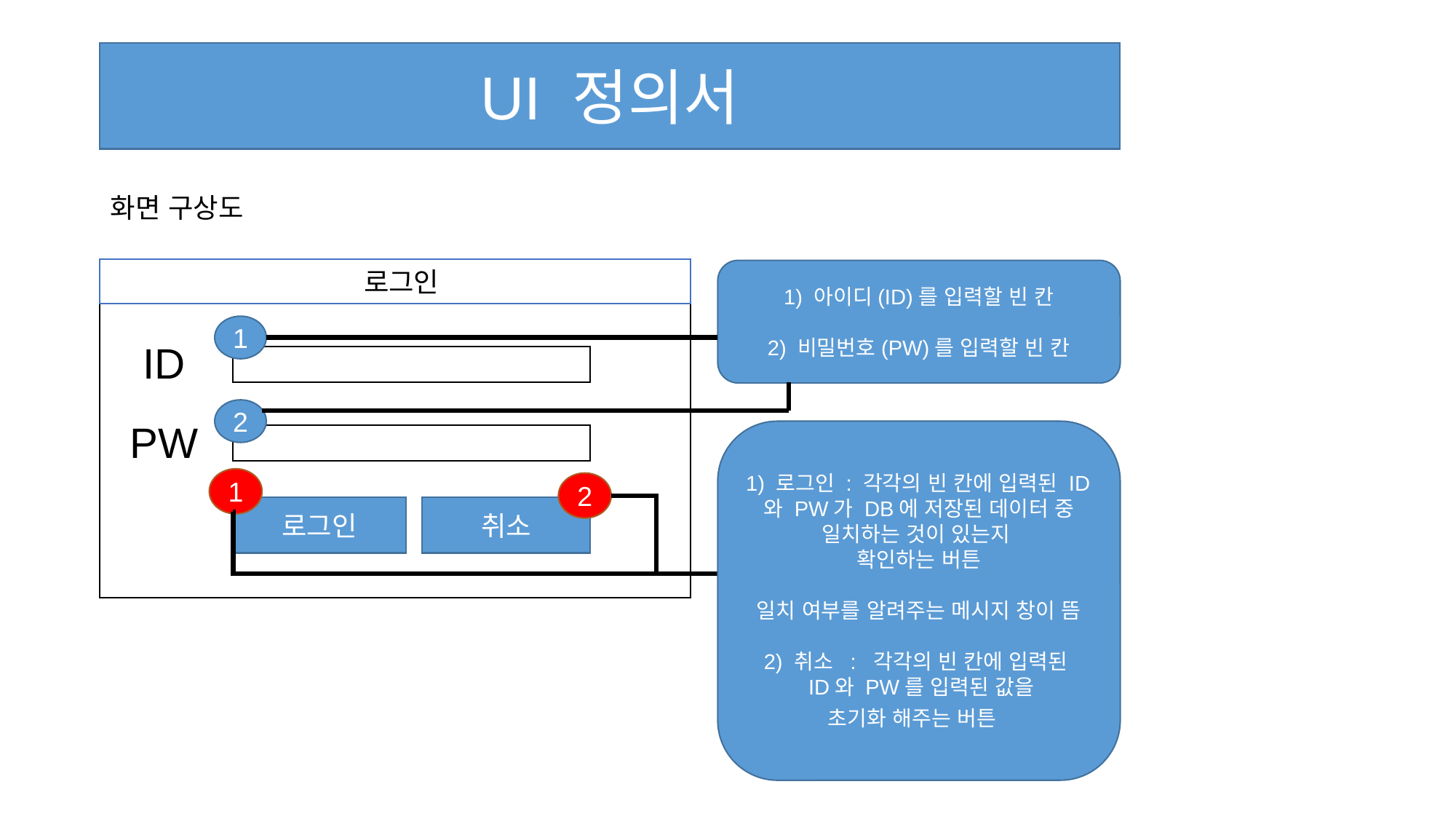

UI 정의서
화면 구상도

 로그인
1) 아이디(ID)를 입력할 빈 칸

2) 비밀번호(PW)를 입력할 빈 칸
1
ID

2
PW
1) 로그인 : 각각의 빈 칸에 입력된 ID와 PW가 DB에 저장된 데이터 중 일치하는 것이 있는지
확인하는 버튼
일치 여부를 알려주는 메시지 창이 뜸

2) 취소  :  각각의 빈 칸에 입력된
 ID와 PW를 입력된 값을
초기화 해주는 버튼

1
2
로그인
취소